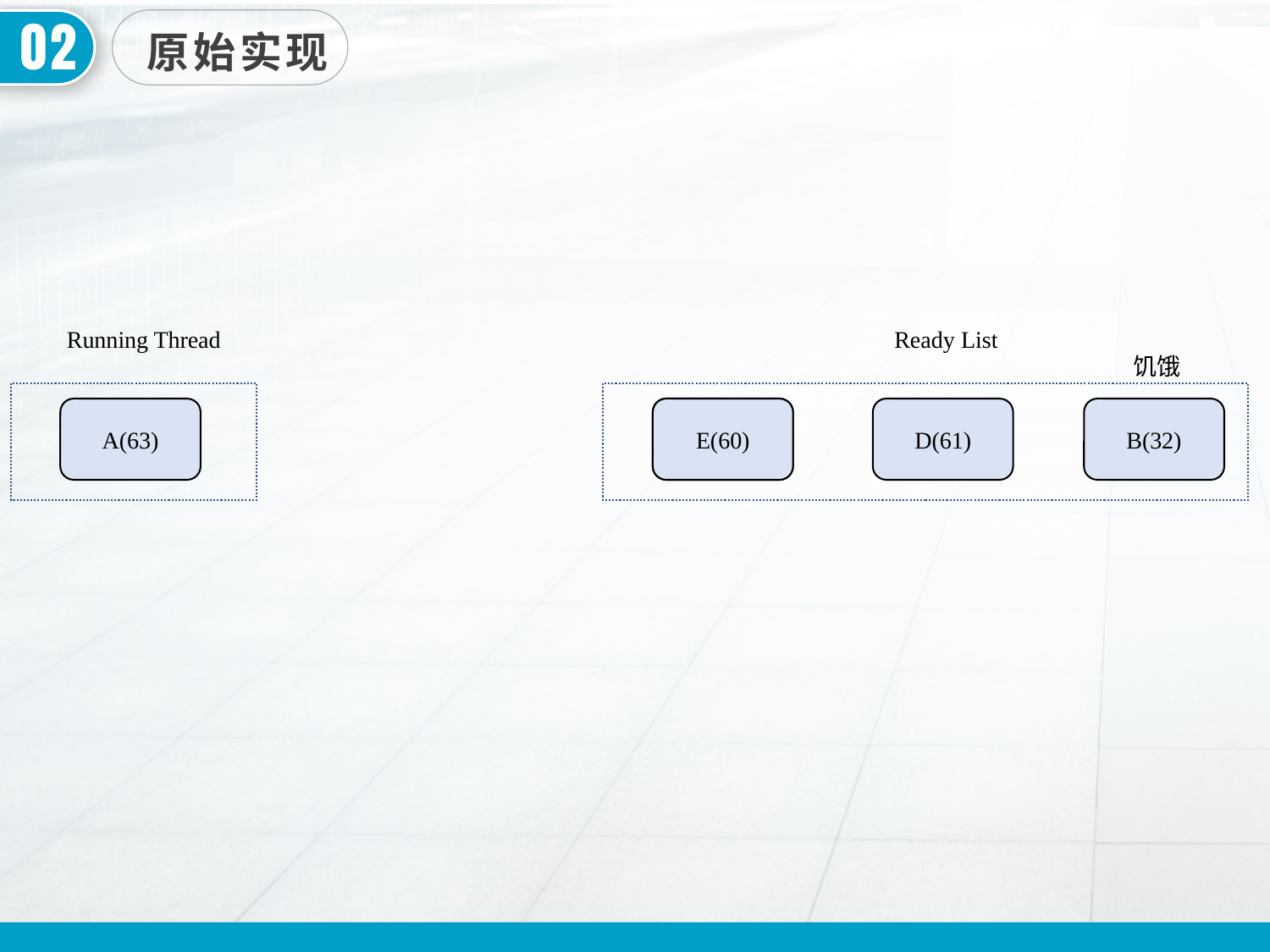

02
原始实现
Ready List
Running Thread
饥饿

A(63)
C(62)
E(60)
D(61)
B(32)